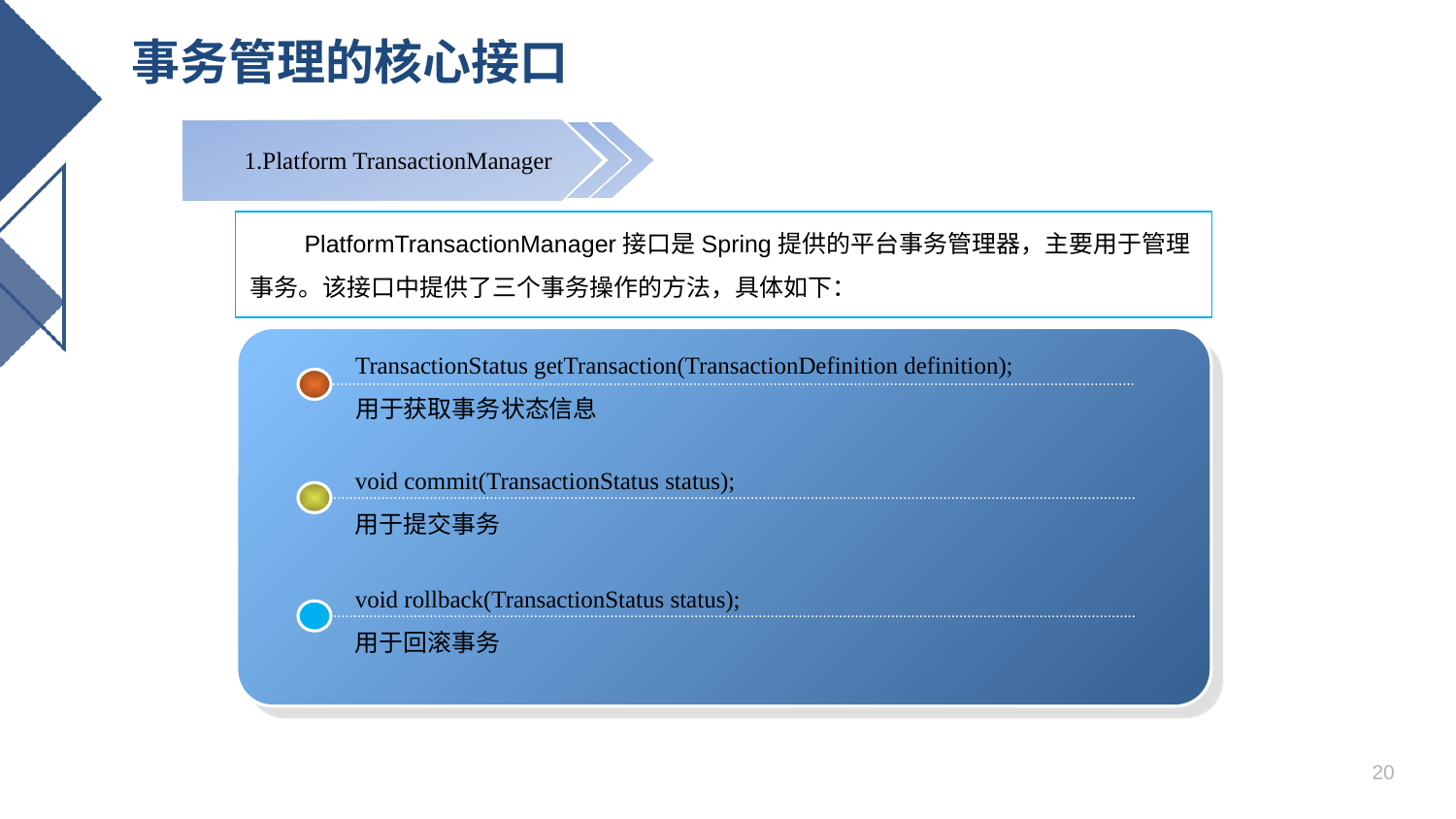

# 事务管理的核心接口

 1.Platform TransactionManager
         PlatformTransactionManager接口是Spring提供的平台事务管理器，主要用于管理事务。该接口中提供了三个事务操作的方法，具体如下：

TransactionStatus getTransaction(TransactionDefinition definition);
用于获取事务状态信息

void commit(TransactionStatus status);
用于提交事务

void rollback(TransactionStatus status);
用于回滚事务

20